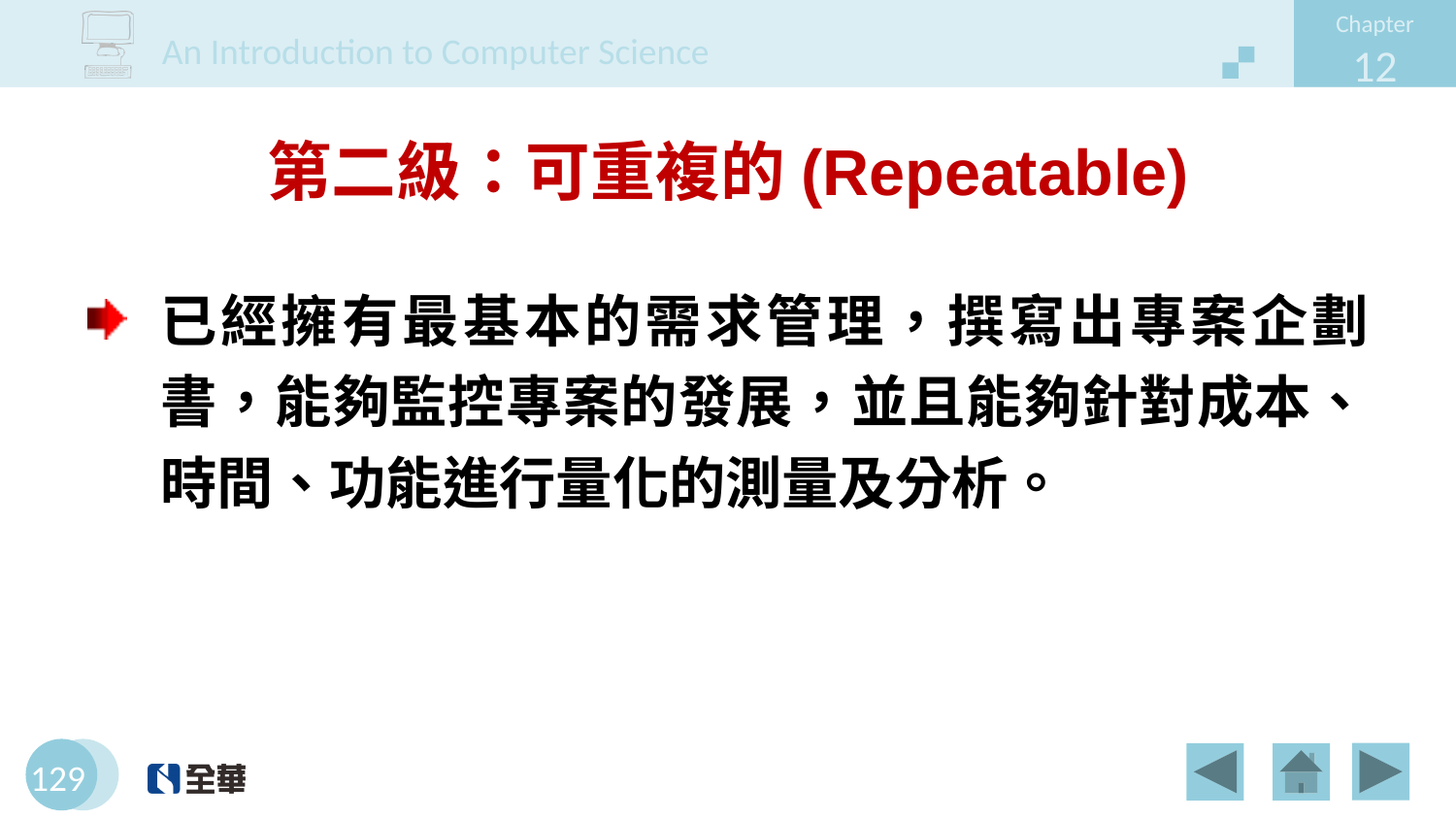

# 第二級：可重複的(Repeatable)
已經擁有最基本的需求管理，撰寫出專案企劃書，能夠監控專案的發展，並且能夠針對成本、時間、功能進行量化的測量及分析。